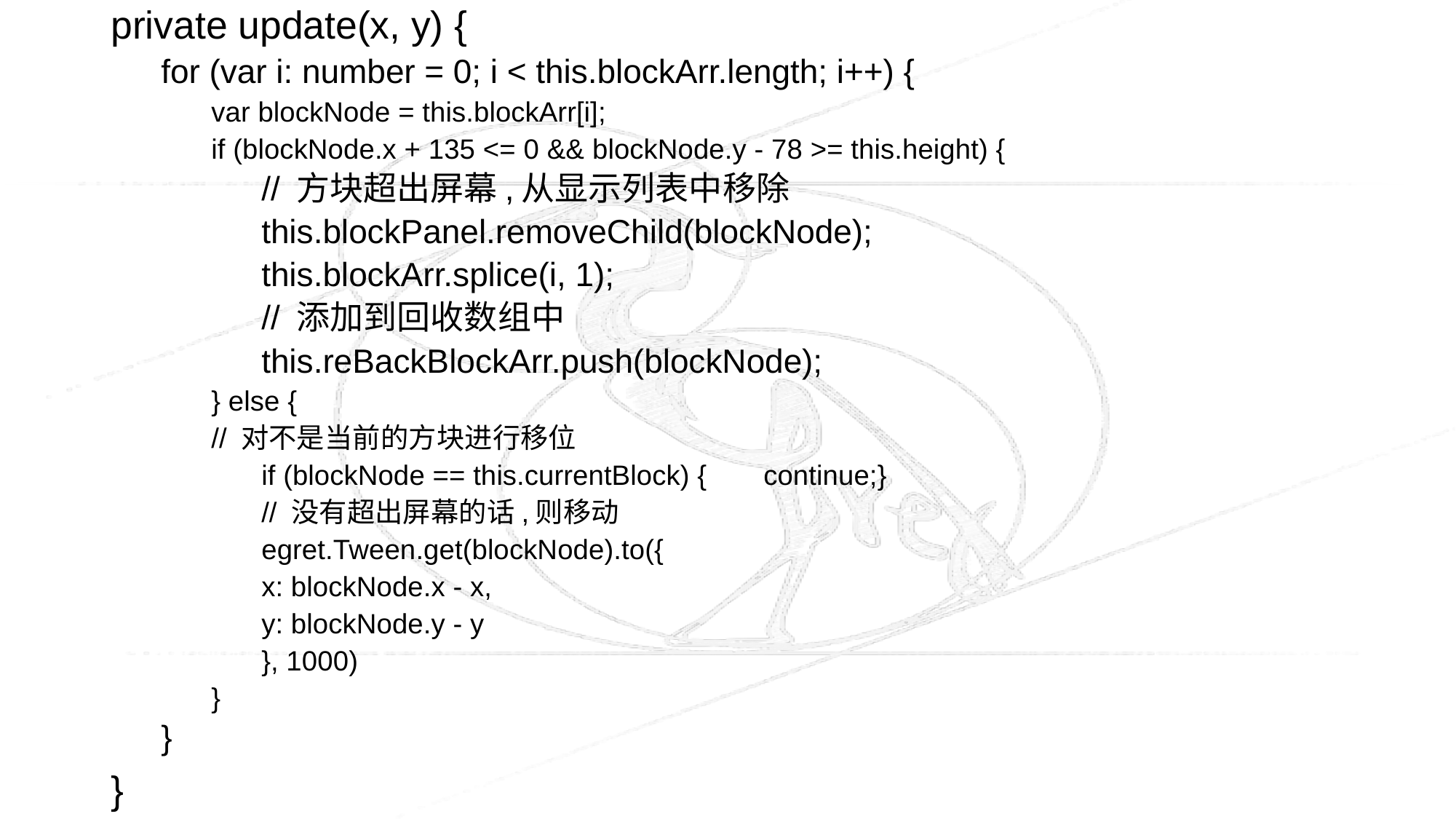

private update(x, y) {
for (var i: number = 0; i < this.blockArr.length; i++) {
var blockNode = this.blockArr[i];
if (blockNode.x + 135 <= 0 && blockNode.y - 78 >= this.height) {
// 方块超出屏幕,从显示列表中移除
this.blockPanel.removeChild(blockNode);
this.blockArr.splice(i, 1);
// 添加到回收数组中
this.reBackBlockArr.push(blockNode);
} else {
// 对不是当前的方块进行移位
if (blockNode == this.currentBlock) {	continue;}
// 没有超出屏幕的话,则移动
egret.Tween.get(blockNode).to({
x: blockNode.x - x,
y: blockNode.y - y
}, 1000)
}
}
}